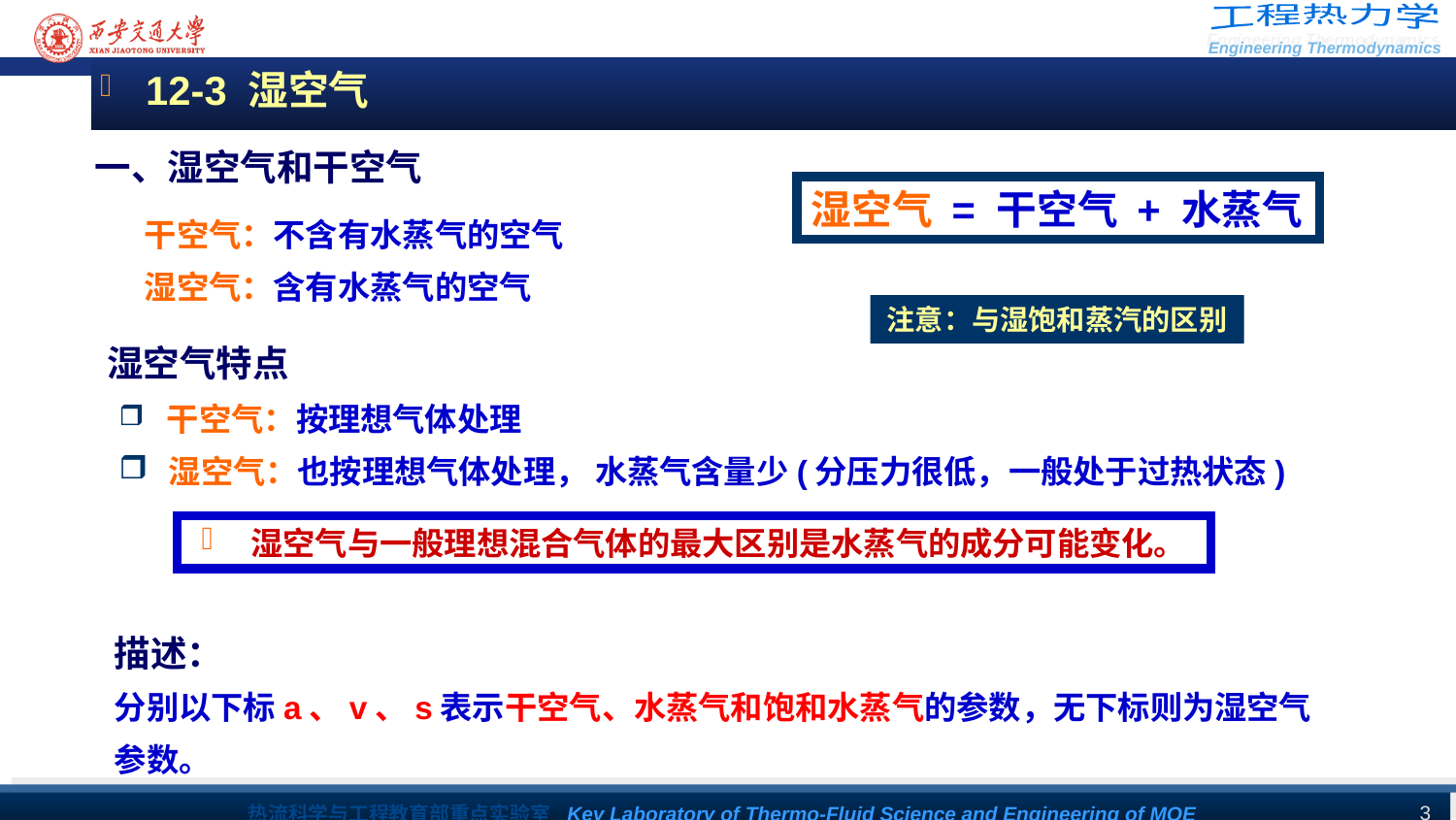

12-3 湿空气
一、湿空气和干空气
湿空气 = 干空气 + 水蒸气
干空气：不含有水蒸气的空气
湿空气：含有水蒸气的空气
注意：与湿饱和蒸汽的区别
湿空气特点
 干空气：按理想气体处理
 湿空气：也按理想气体处理， 水蒸气含量少(分压力很低，一般处于过热状态)
 湿空气与一般理想混合气体的最大区别是水蒸气的成分可能变化。
描述：
分别以下标a、v、s表示干空气、水蒸气和饱和水蒸气的参数，无下标则为湿空气参数。
3